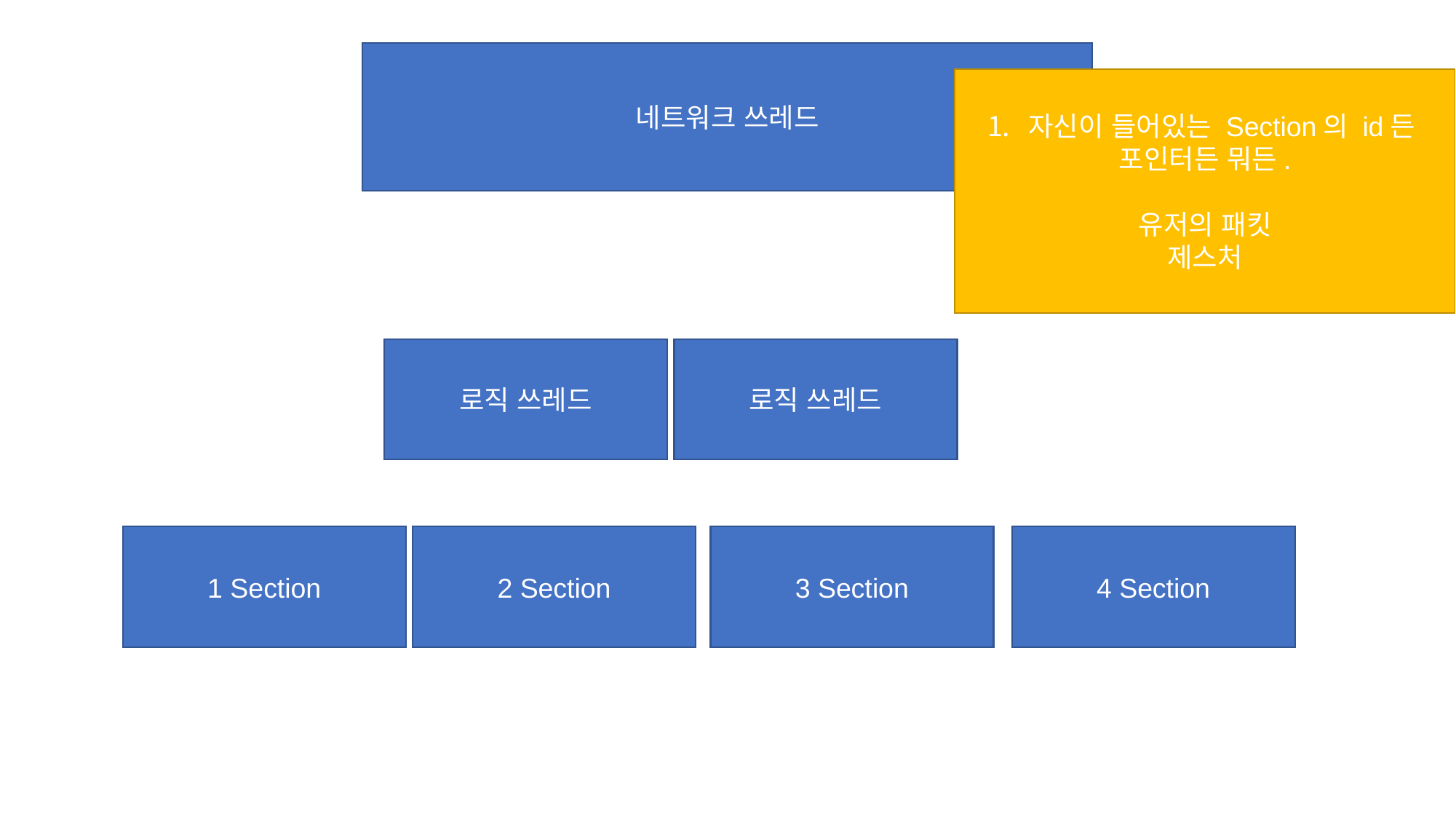

네트워크 쓰레드
자신이 들어있는 Section의 id든
포인터든 뭐든.

유저의 패킷
제스처
로직 쓰레드
로직 쓰레드
1 Section
2 Section
3 Section
4 Section